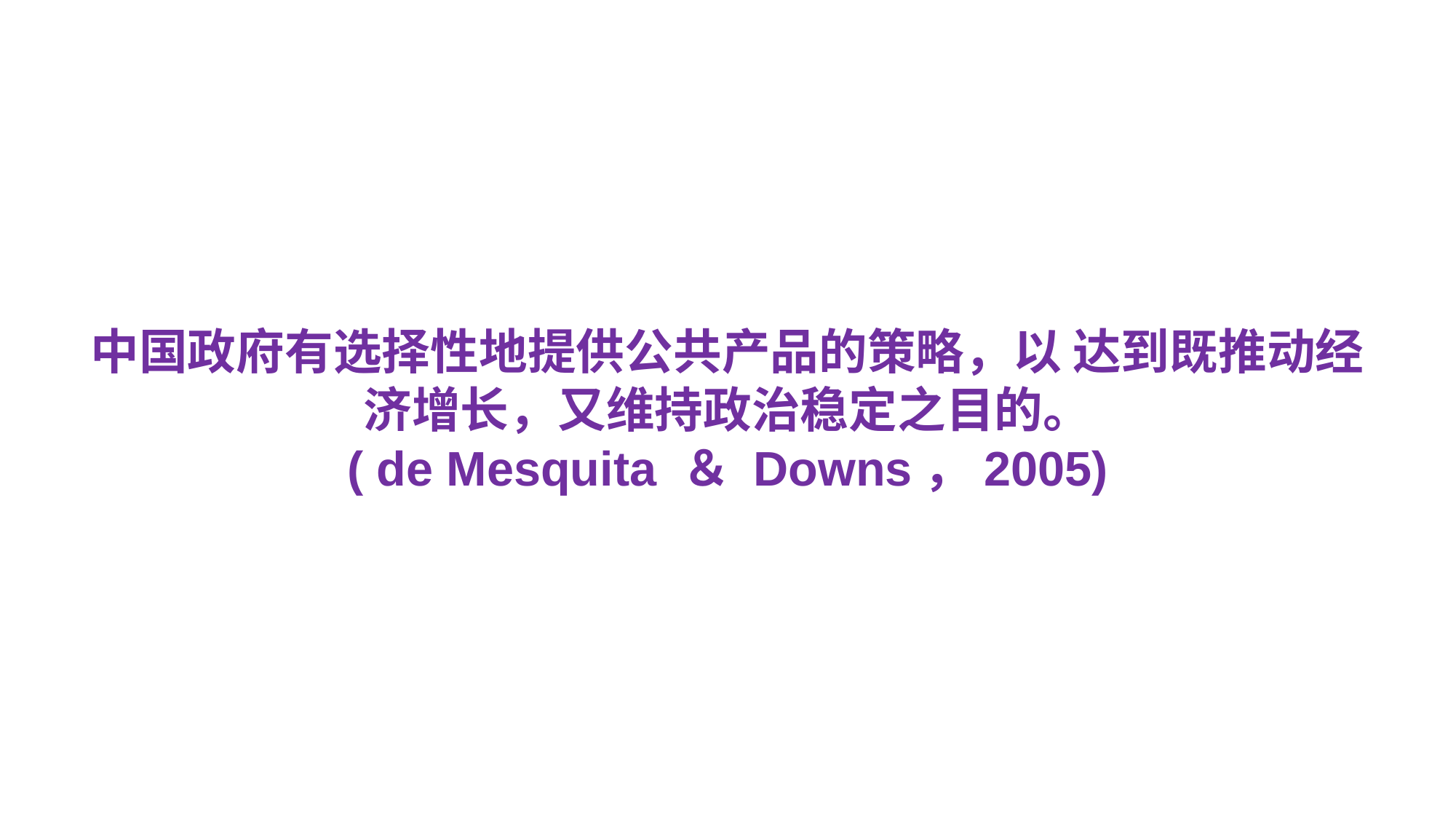

中国政府有选择性地提供公共产品的策略，以 达到既推动经济增长，又维持政治稳定之目的。
( de Mesquita ＆ Downs，2005)